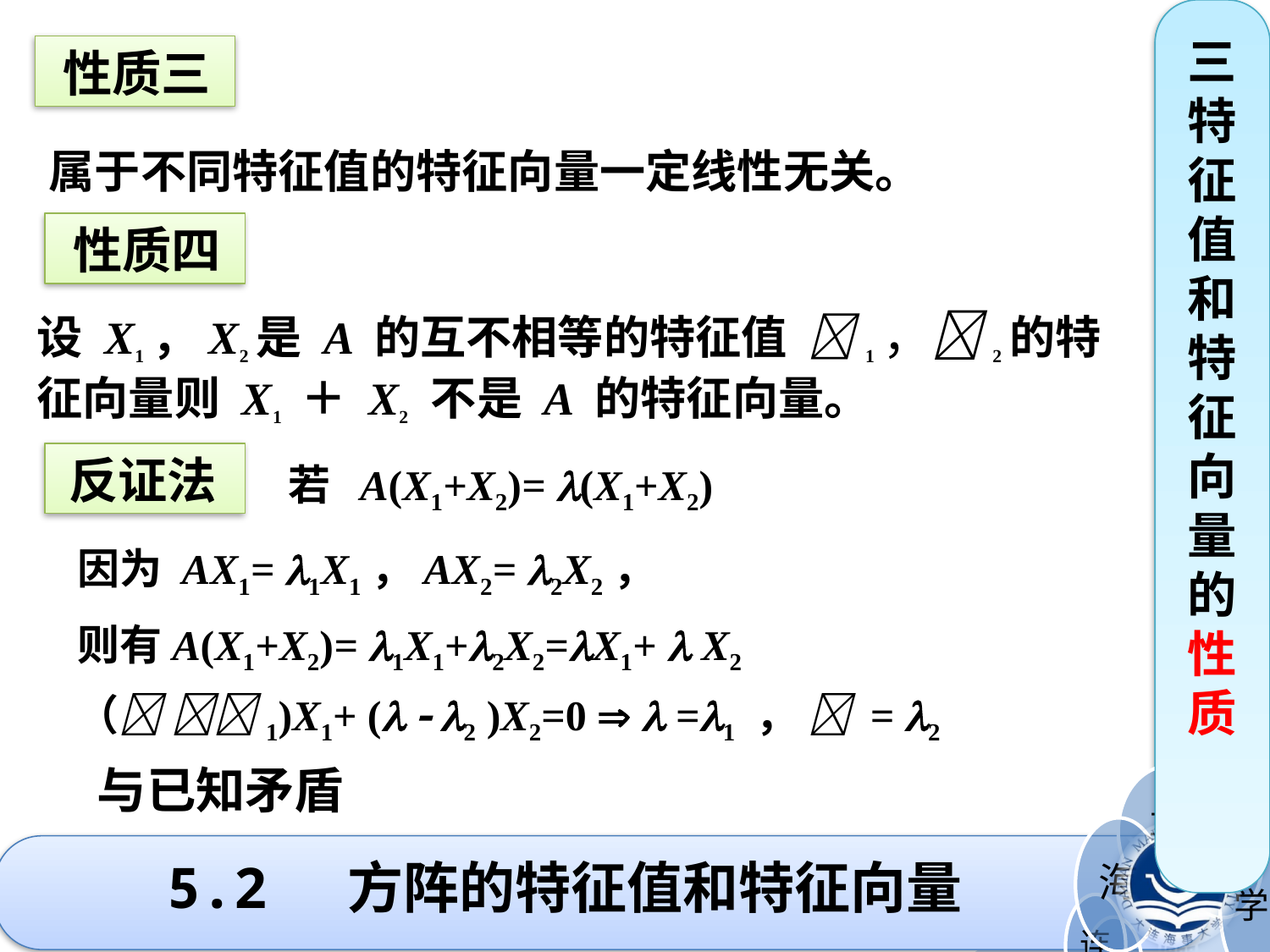

三特征值和特征向量的性质

性质三
 属于不同特征值的特征向量一定线性无关。

性质四
设 X1，X2是 A 的互不相等的特征值  λ1，λ2的特征向量则 X1 ＋ X2 不是 A 的特征向量。

反证法
若  A(X1+X2)= λ(X1+X2)
因为 AX1= λ1X1，AX2= λ2X2，
则有A(X1+X2)= λ1X1+λ2X2=λX1+ λ X2
（λ −λ1)X1+ (λ − λ2 )X2=0 ⇒ λ =λ1 ， λ = λ2
与已知矛盾
5.2  方阵的特征值和特征向量